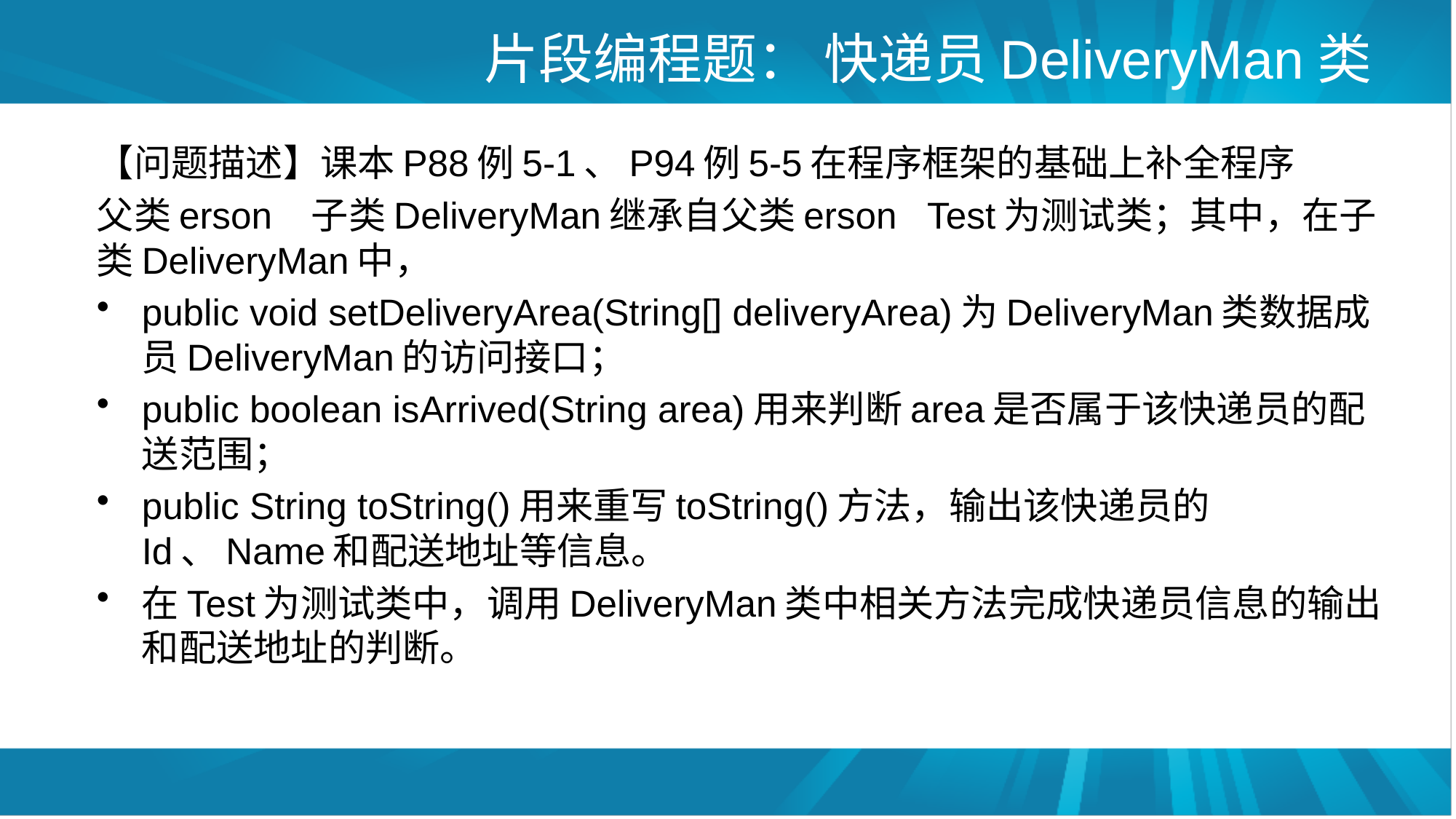

# 片段编程题： 快递员DeliveryMan类
【问题描述】课本P88例5-1、P94例5-5在程序框架的基础上补全程序
父类erson   子类DeliveryMan继承自父类erson   Test为测试类；其中，在子类DeliveryMan中，
public void setDeliveryArea(String[] deliveryArea)为DeliveryMan类数据成员DeliveryMan的访问接口；
public boolean isArrived(String area)用来判断area是否属于该快递员的配送范围；
public String toString()用来重写toString()方法，输出该快递员的Id、Name和配送地址等信息。
在Test为测试类中，调用DeliveryMan类中相关方法完成快递员信息的输出和配送地址的判断。